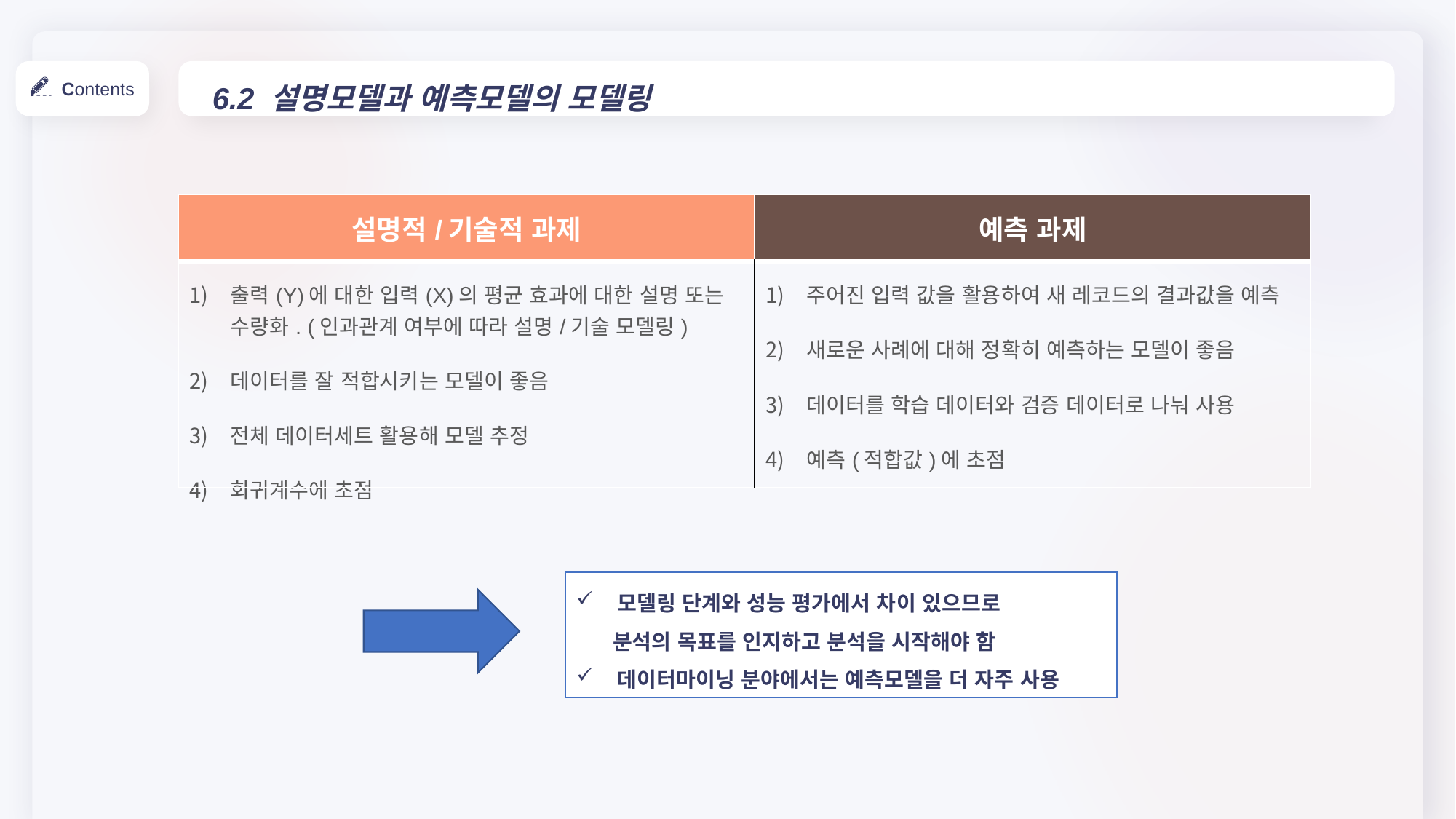

6.2 설명모델과 예측모델의 모델링
Contents

| 설명적/기술적 과제 | 예측 과제 |
| --- | --- |
| 출력(Y)에 대한 입력(X)의 평균 효과에 대한 설명 또는 수량화. (인과관계 여부에 따라 설명/기술 모델링) 데이터를 잘 적합시키는 모델이 좋음 전체 데이터세트 활용해 모델 추정 회귀계수에 초점 | 주어진 입력 값을 활용하여 새 레코드의 결과값을 예측 새로운 사례에 대해 정확히 예측하는 모델이 좋음 데이터를 학습 데이터와 검증 데이터로 나눠 사용 예측(적합값)에 초점 |

모델링 단계와 성능 평가에서 차이 있으므로
      분석의 목표를 인지하고 분석을 시작해야 함
데이터마이닝 분야에서는 예측모델을 더 자주 사용